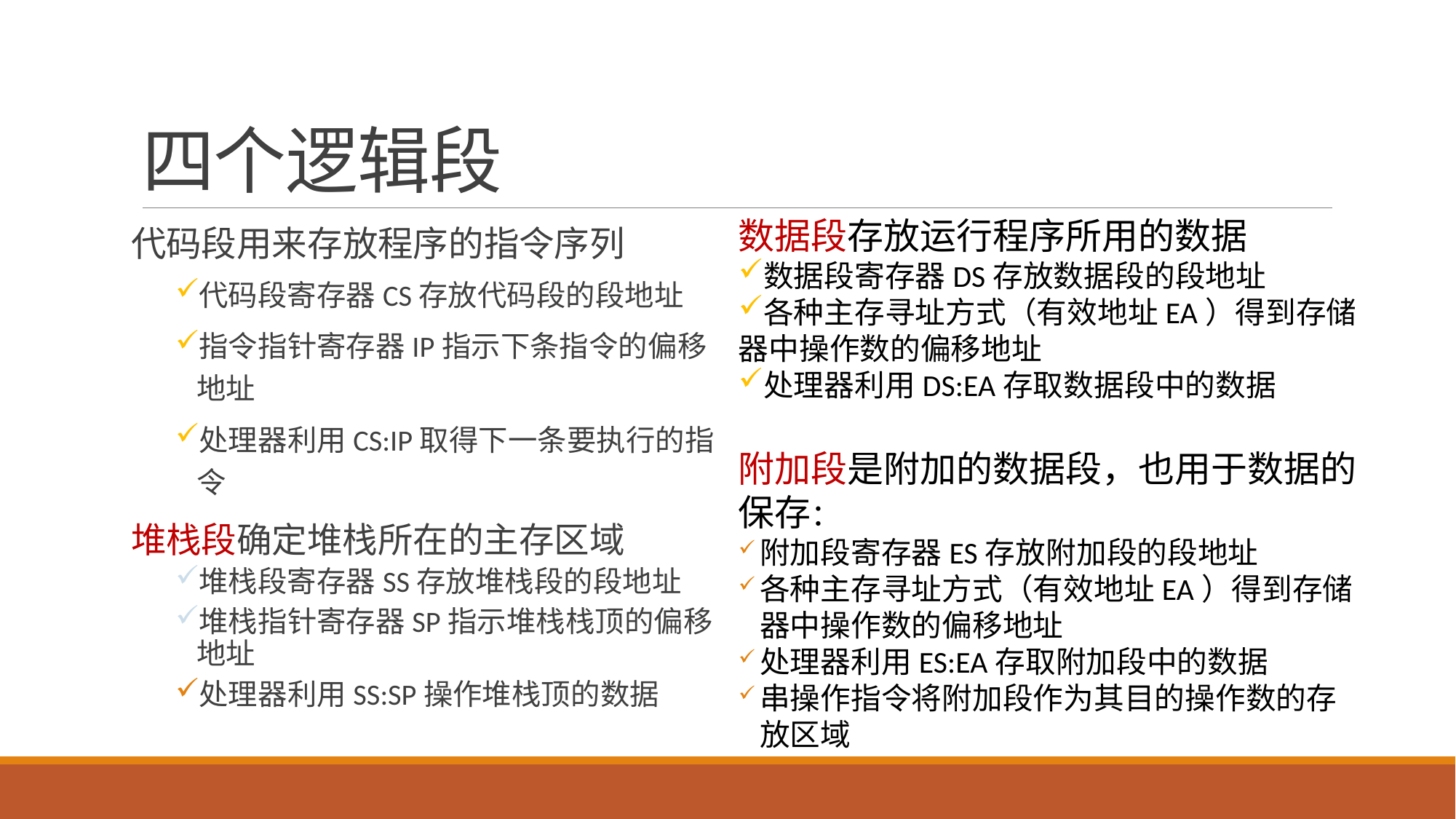

# 四个逻辑段
代码段用来存放程序的指令序列
代码段寄存器CS存放代码段的段地址
指令指针寄存器IP指示下条指令的偏移地址
处理器利用CS:IP取得下一条要执行的指令
堆栈段确定堆栈所在的主存区域
堆栈段寄存器SS存放堆栈段的段地址
堆栈指针寄存器SP指示堆栈栈顶的偏移地址
处理器利用SS:SP操作堆栈顶的数据

数据段存放运行程序所用的数据
数据段寄存器DS存放数据段的段地址
各种主存寻址方式（有效地址EA）得到存储器中操作数的偏移地址
处理器利用DS:EA存取数据段中的数据

附加段是附加的数据段，也用于数据的保存：
附加段寄存器ES存放附加段的段地址
各种主存寻址方式（有效地址EA）得到存储器中操作数的偏移地址
处理器利用ES:EA存取附加段中的数据
串操作指令将附加段作为其目的操作数的存放区域